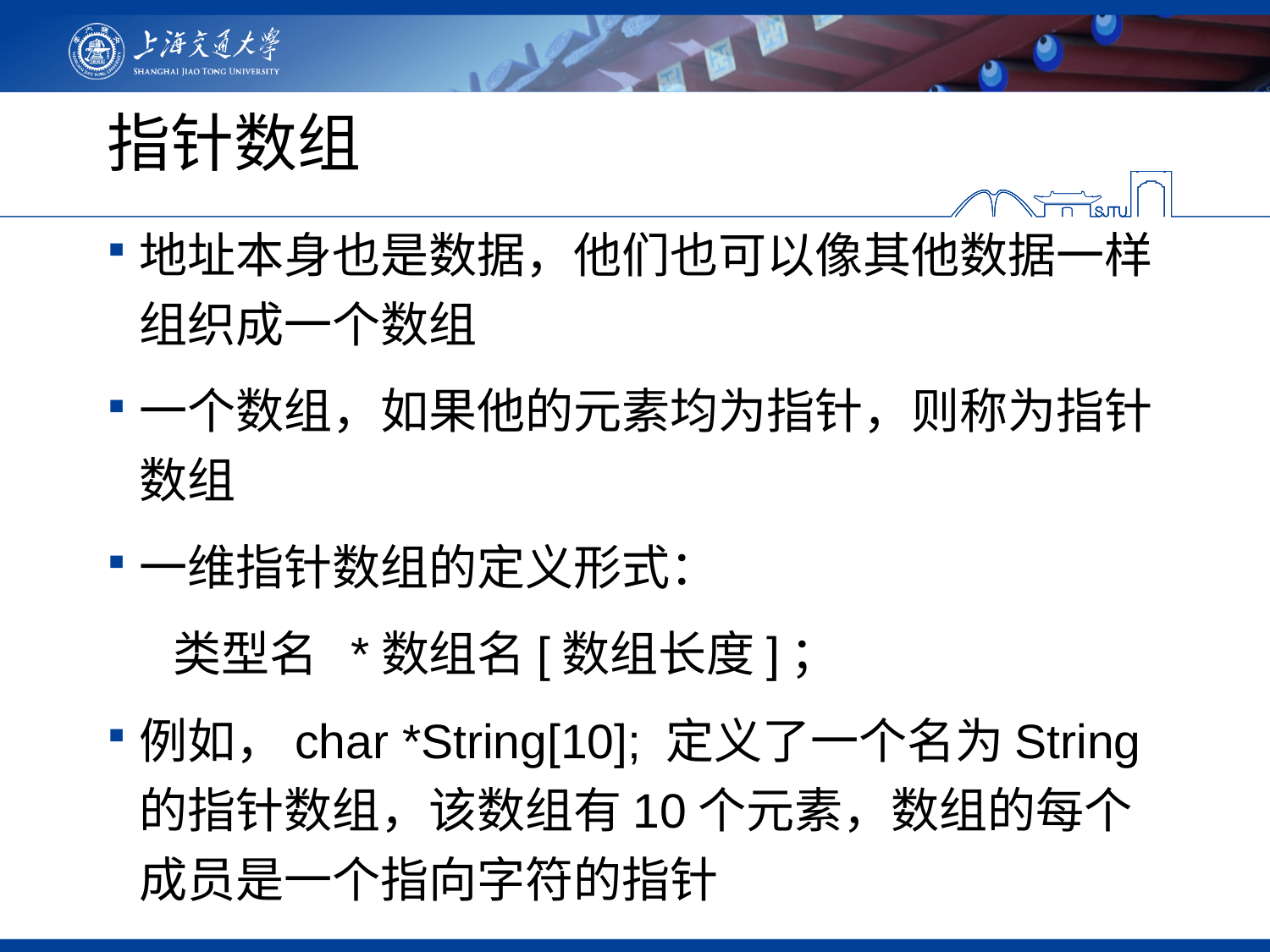

# 指针数组
地址本身也是数据，他们也可以像其他数据一样组织成一个数组
一个数组，如果他的元素均为指针，则称为指针数组
一维指针数组的定义形式：
     类型名  *数组名[数组长度]；
例如，char *String[10]; 定义了一个名为String的指针数组，该数组有10个元素，数组的每个成员是一个指向字符的指针